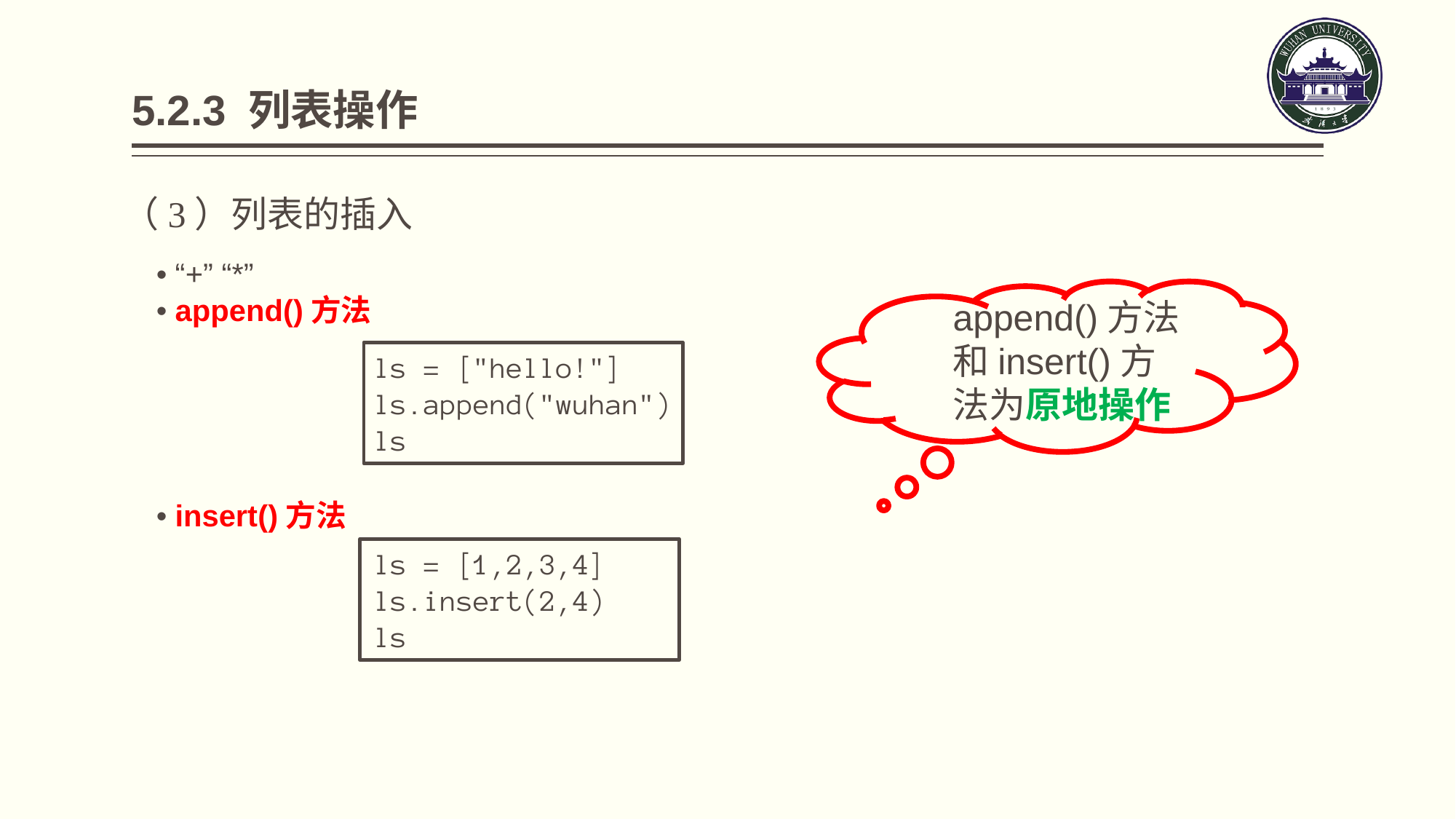

# 5.2.3 列表操作
（3）列表的插入
• “+” “*”
• append()方法

append()方法和insert()方法为原地操作

ls = ["hello!"]
ls.append("wuhan")
ls
• insert()方法

ls = [1,2,3,4]
ls.insert(2,4)
ls